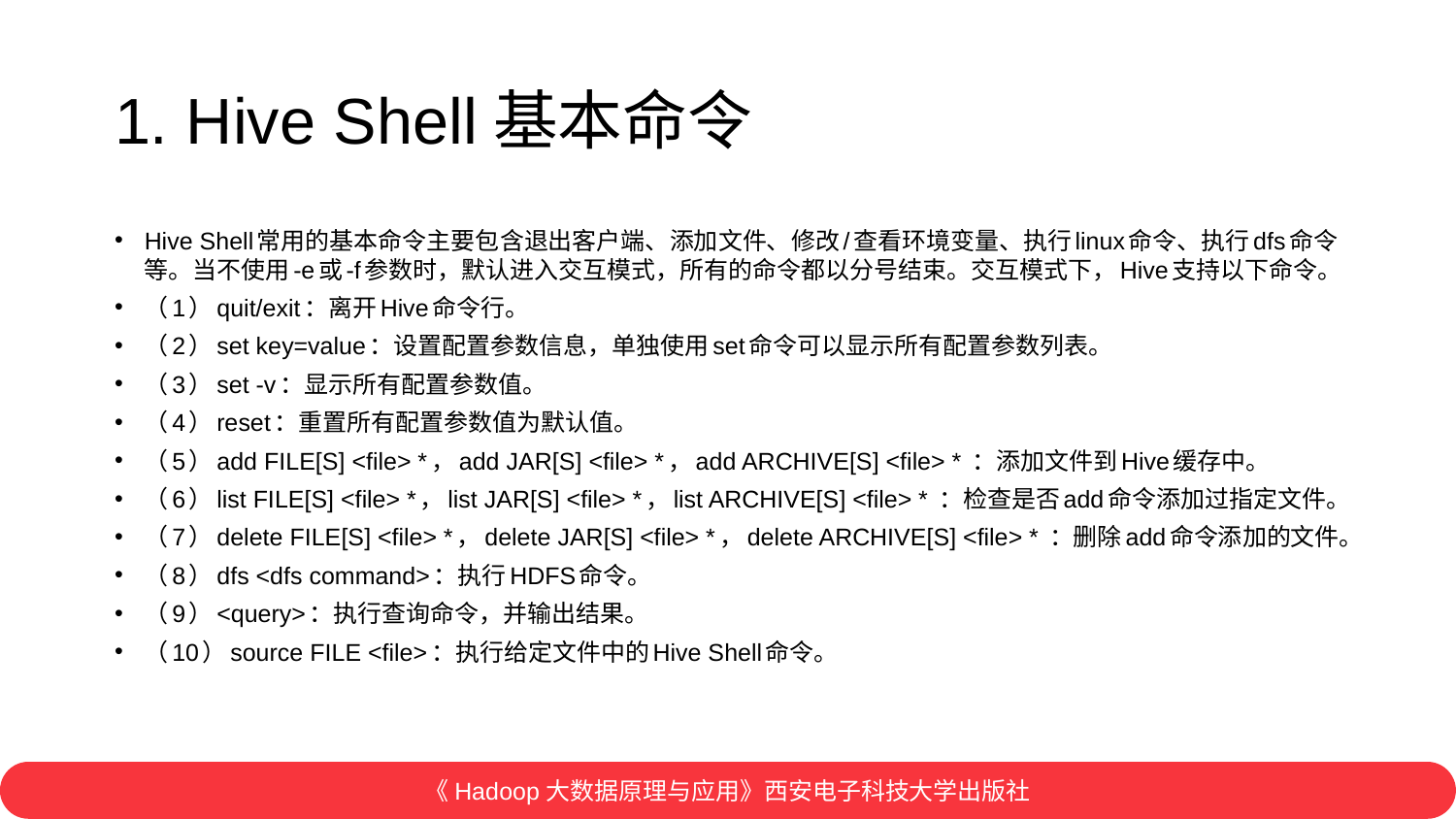

# 1. Hive Shell基本命令
Hive Shell常用的基本命令主要包含退出客户端、添加文件、修改/查看环境变量、执行linux命令、执行dfs命令等。当不使用-e或-f参数时，默认进入交互模式，所有的命令都以分号结束。交互模式下，Hive支持以下命令。
（1）quit/exit：离开Hive命令行。
（2）set key=value：设置配置参数信息，单独使用set命令可以显示所有配置参数列表。
（3）set -v：显示所有配置参数值。
（4）reset：重置所有配置参数值为默认值。
（5）add FILE[S] <file> *，add JAR[S] <file> *，add ARCHIVE[S] <file> * ：添加文件到Hive缓存中。
（6）list FILE[S] <file> *，list JAR[S] <file> *，list ARCHIVE[S] <file> * ：检查是否add命令添加过指定文件。
（7）delete FILE[S] <file> *，delete JAR[S] <file> *，delete ARCHIVE[S] <file> * ：删除add命令添加的文件。
（8）dfs <dfs command>：执行HDFS命令。
（9）<query>：执行查询命令，并输出结果。
（10）source FILE <file>：执行给定文件中的Hive Shell命令。